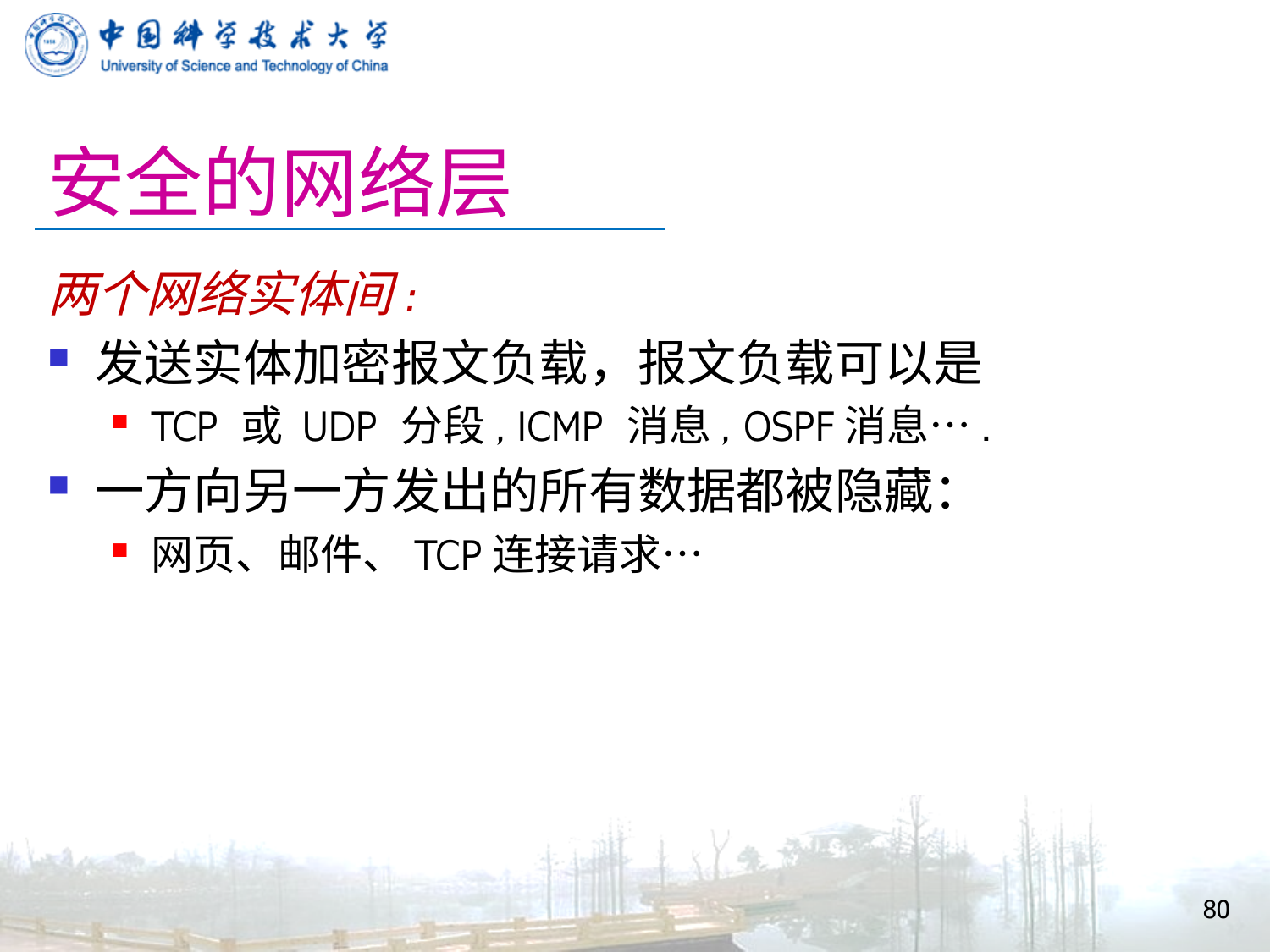

# 安全的网络层
两个网络实体间:
发送实体加密报文负载，报文负载可以是
TCP 或 UDP 分段, ICMP 消息, OSPF消息….
一方向另一方发出的所有数据都被隐藏：
网页、邮件、TCP连接请求…
80